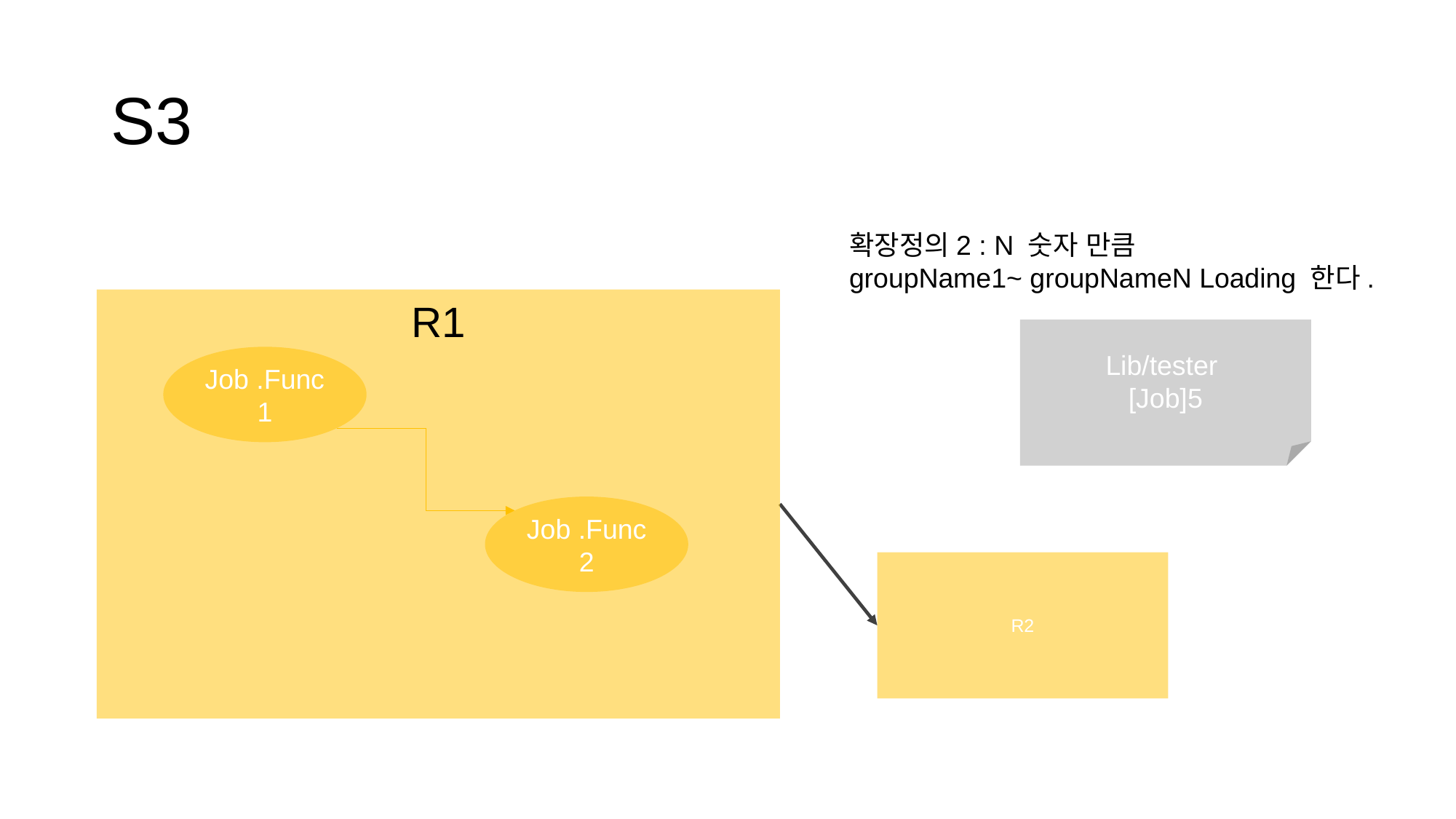

# S3
확장정의2 : N 숫자 만큼
groupName1~ groupNameN Loading 한다.
R1
Job .Func1
Job .Func2
Lib/tester
[Job]5
R2